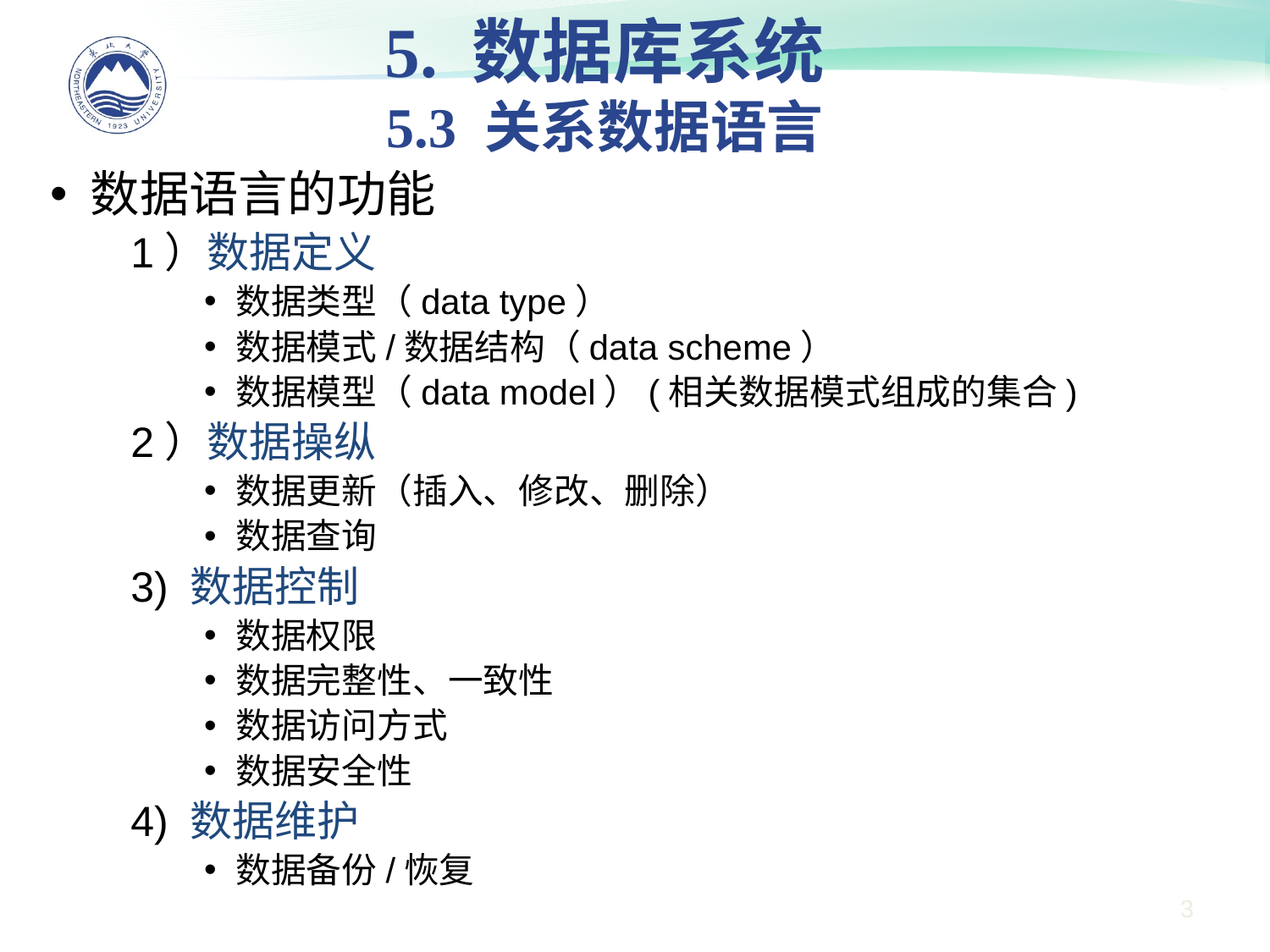

5. 数据库系统
5.3 关系数据语言
数据语言的功能
1）数据定义
数据类型（data type）
数据模式/数据结构（data scheme）
数据模型（data model）(相关数据模式组成的集合)
2）数据操纵
数据更新（插入、修改、删除）
数据查询
3) 数据控制
数据权限
数据完整性、一致性
数据访问方式
数据安全性
4) 数据维护
数据备份/恢复
3